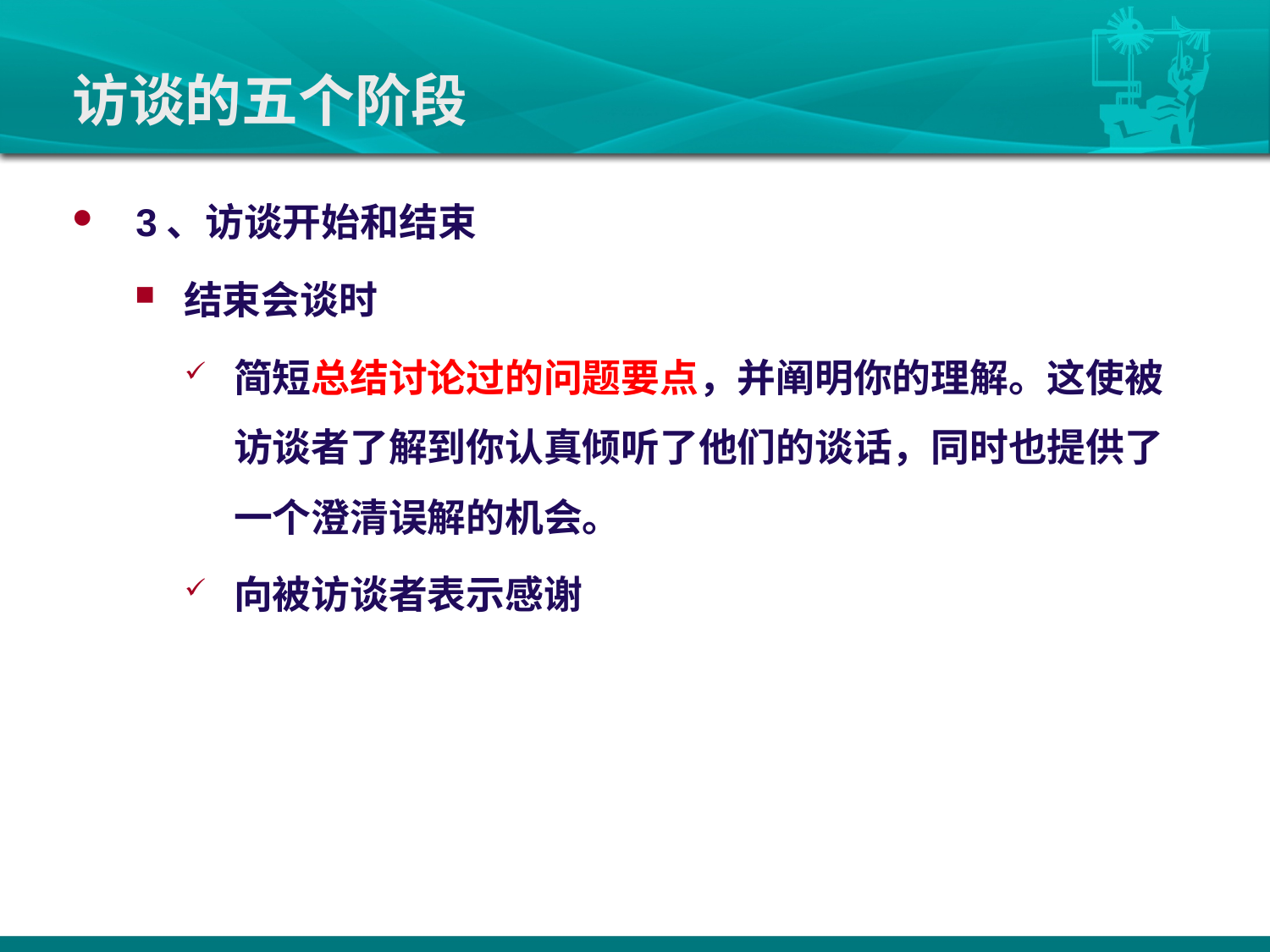

# 访谈的五个阶段
3、访谈开始和结束
结束会谈时
简短总结讨论过的问题要点，并阐明你的理解。这使被访谈者了解到你认真倾听了他们的谈话，同时也提供了一个澄清误解的机会。
向被访谈者表示感谢